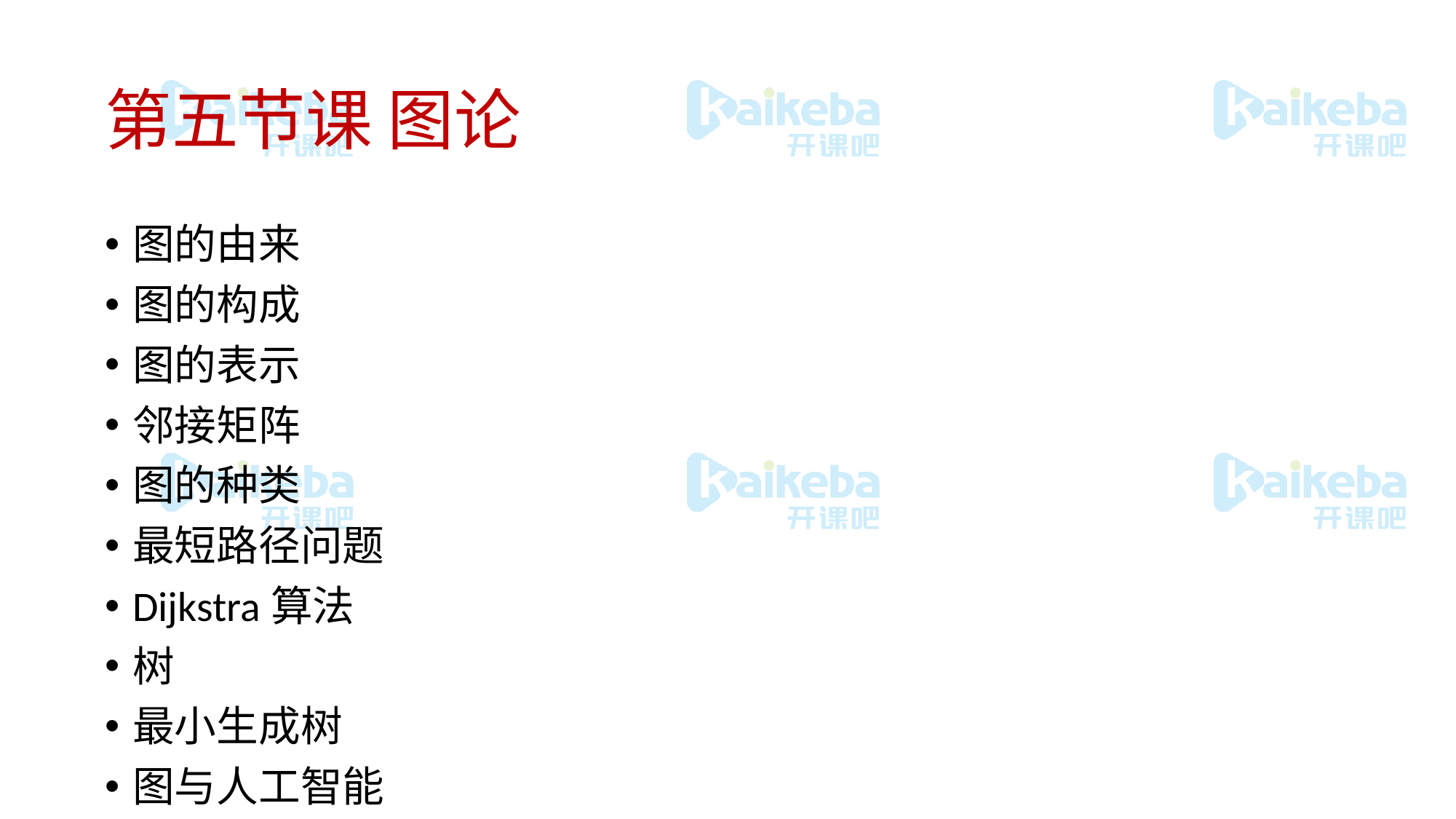

# 第五节课 图论
图的由来
图的构成
图的表示
邻接矩阵
图的种类
最短路径问题
Dijkstra算法
树
最小生成树
图与人工智能